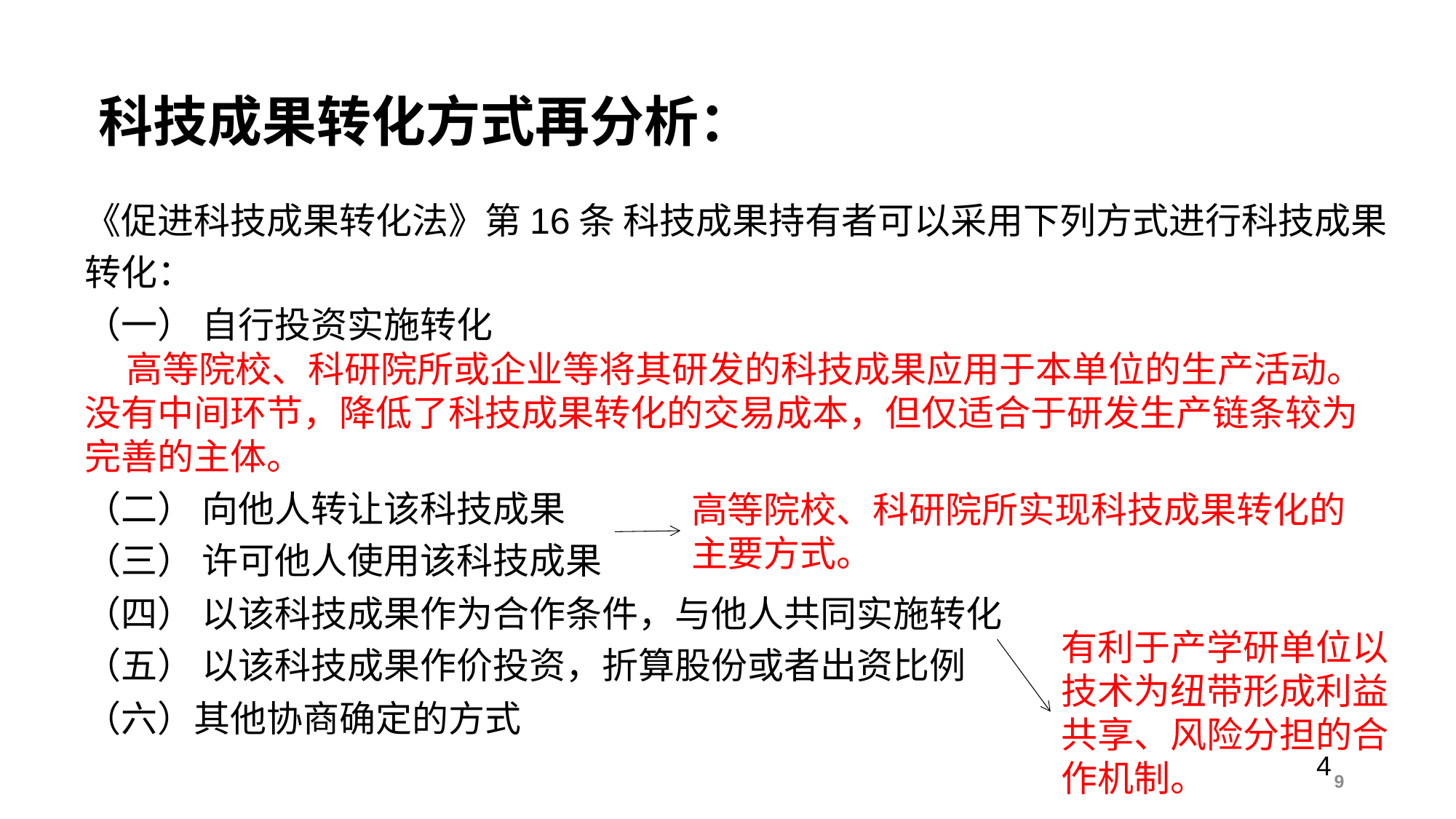

科技成果转化方式再分析：
《促进科技成果转化法》第16条 科技成果持有者可以采用下列方式进行科技成果转化：
（一） 自行投资实施转化
    高等院校、科研院所或企业等将其研发的科技成果应用于本单位的生产活动。没有中间环节，降低了科技成果转化的交易成本，但仅适合于研发生产链条较为完善的主体。
（二） 向他人转让该科技成果
（三） 许可他人使用该科技成果
（四） 以该科技成果作为合作条件，与他人共同实施转化
（五） 以该科技成果作价投资，折算股份或者出资比例
（六）其他协商确定的方式
高等院校、科研院所实现科技成果转化的主要方式。
有利于产学研单位以技术为纽带形成利益共享、风险分担的合作机制。
4

9